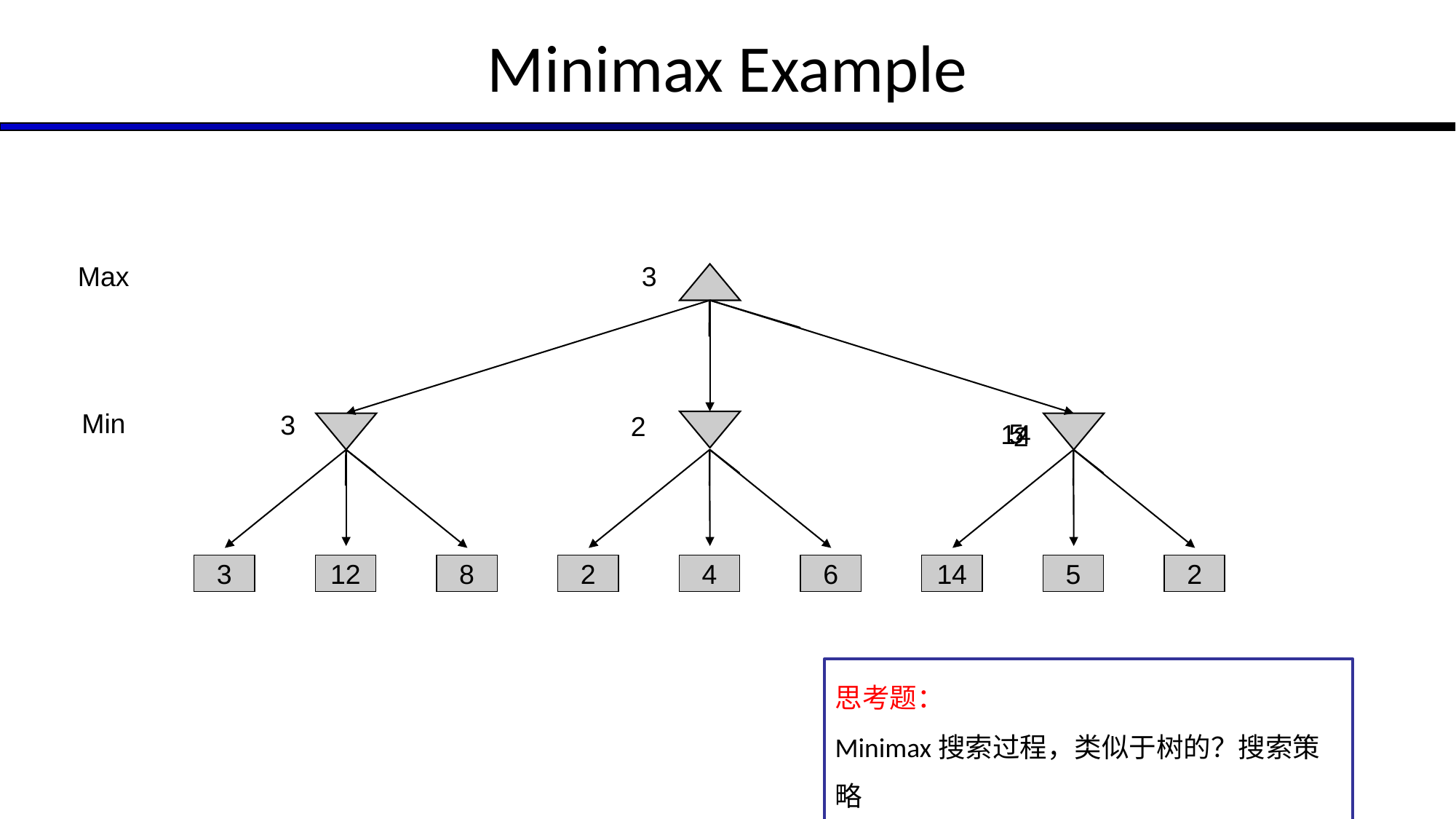

# Minimax Example
Max
3

Min
3
2
5
14
2
2
14
12
8
4
6
5
2
3
思考题：
Minimax搜索过程，类似于树的？搜索策略
不同之处在于？